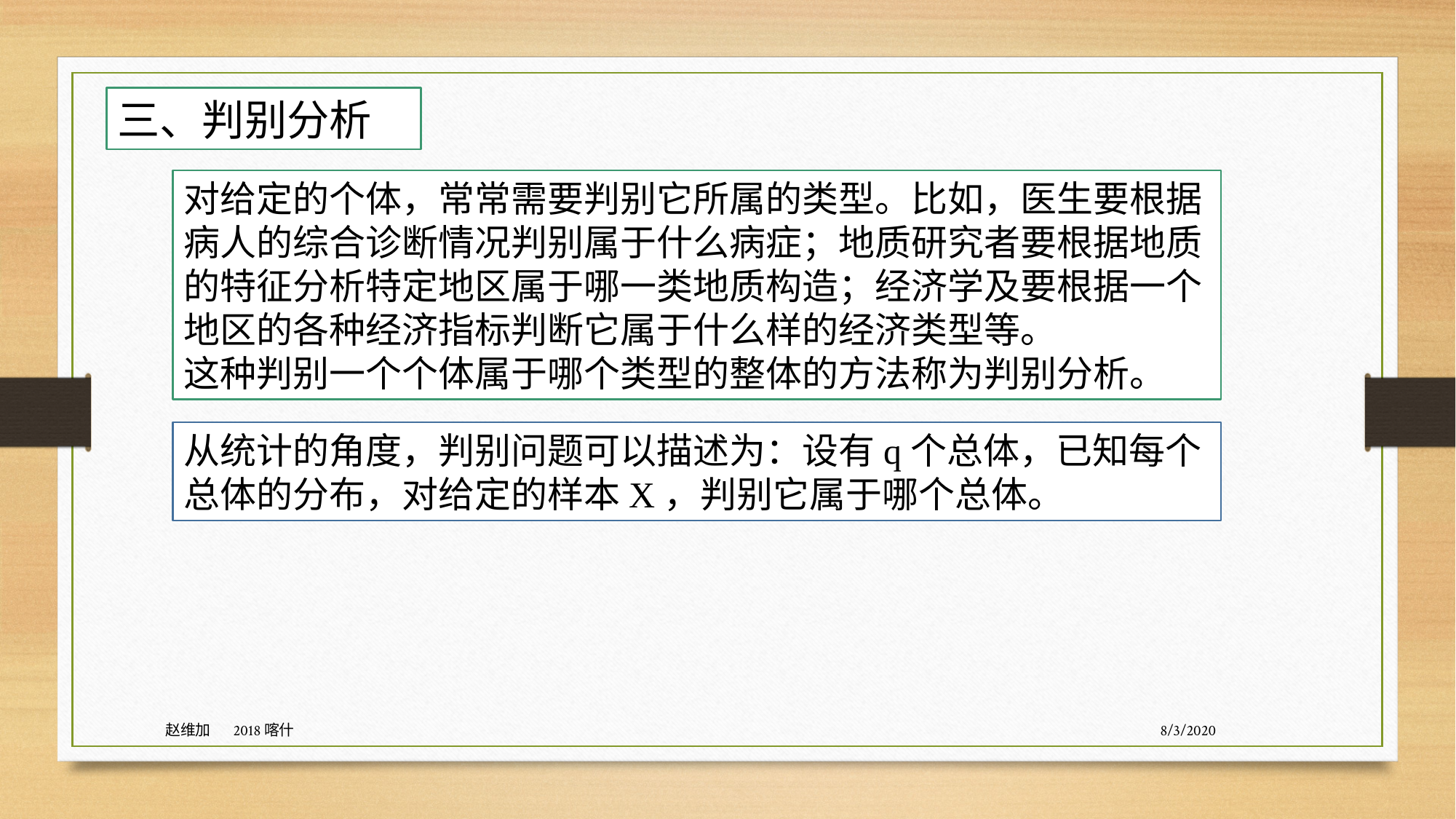

三、判别分析
对给定的个体，常常需要判别它所属的类型。比如，医生要根据病人的综合诊断情况判别属于什么病症；地质研究者要根据地质的特征分析特定地区属于哪一类地质构造；经济学及要根据一个地区的各种经济指标判断它属于什么样的经济类型等。
这种判别一个个体属于哪个类型的整体的方法称为判别分析。
从统计的角度，判别问题可以描述为：设有q个总体，已知每个总体的分布，对给定的样本X，判别它属于哪个总体。
赵维加    2018喀什
8/3/2020